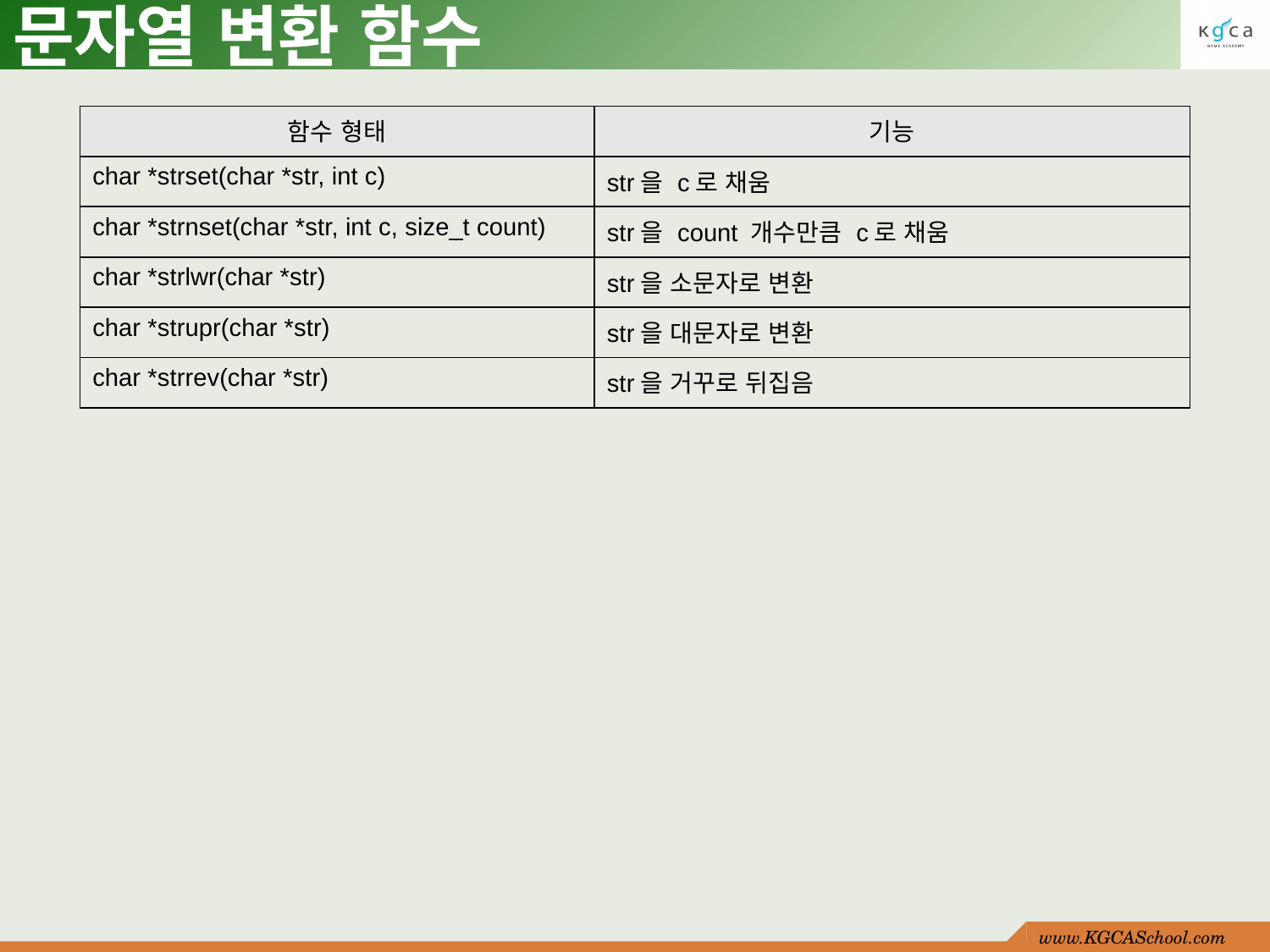

# 문자열 변환 함수
| 함수 형태 | 기능 |
| --- | --- |
| char \*strset(char \*str, int c) | str을 c로 채움 |
| char \*strnset(char \*str, int c, size\_t count) | str을 count 개수만큼 c로 채움 |
| char \*strlwr(char \*str) | str을 소문자로 변환 |
| char \*strupr(char \*str) | str을 대문자로 변환 |
| char \*strrev(char \*str) | str을 거꾸로 뒤집음 |